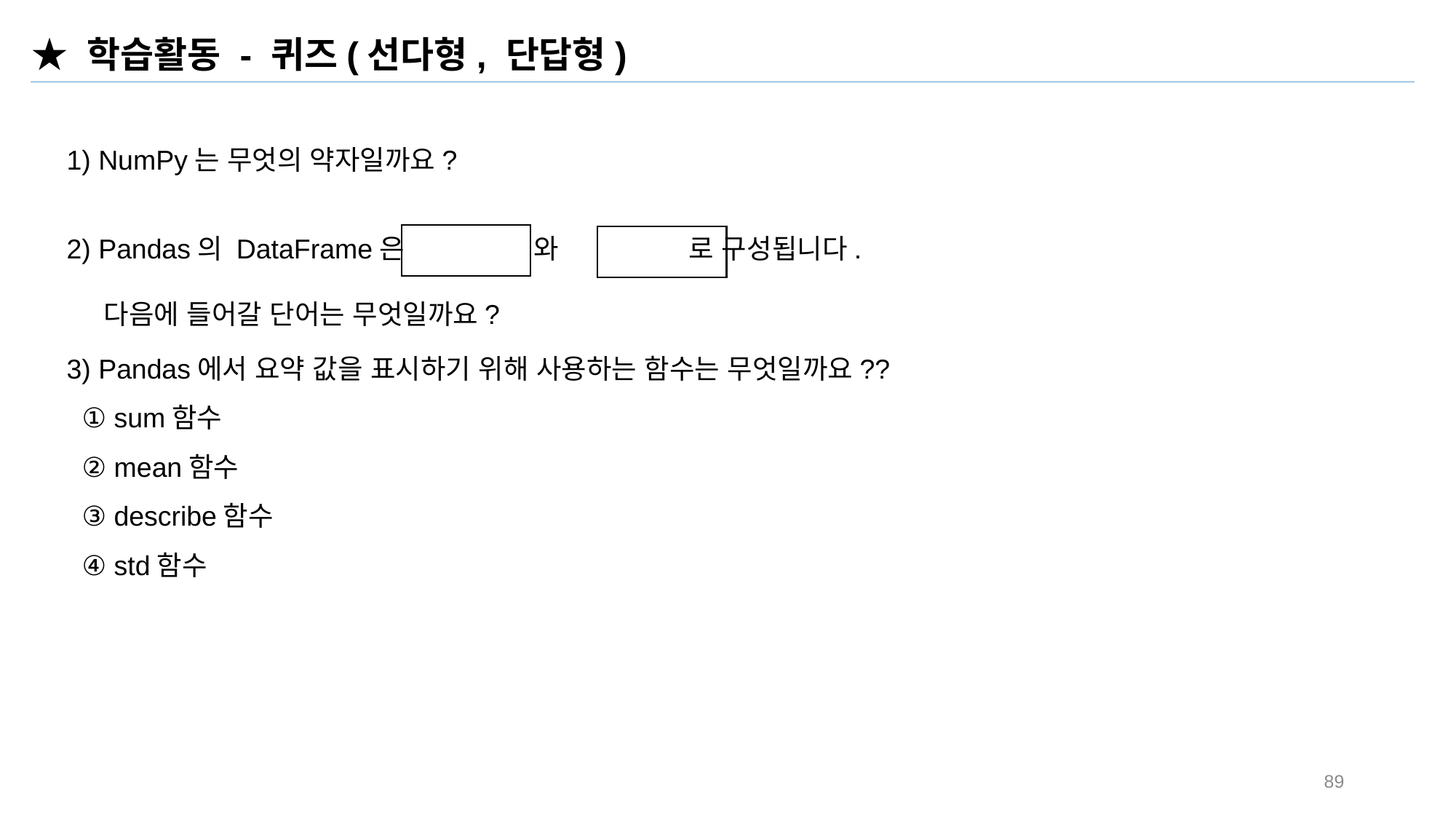

★ 학습활동 - 퀴즈(선다형, 단답형)
1) NumPy는 무엇의 약자일까요?

2) Pandas의 DataFrame은                 와                 로 구성됩니다.

    다음에 들어갈 단어는 무엇일까요?

3) Pandas에서 요약 값을 표시하기 위해 사용하는 함수는 무엇일까요??
  ① sum함수
  ② mean함수
  ③ describe함수
  ④ std함수
89